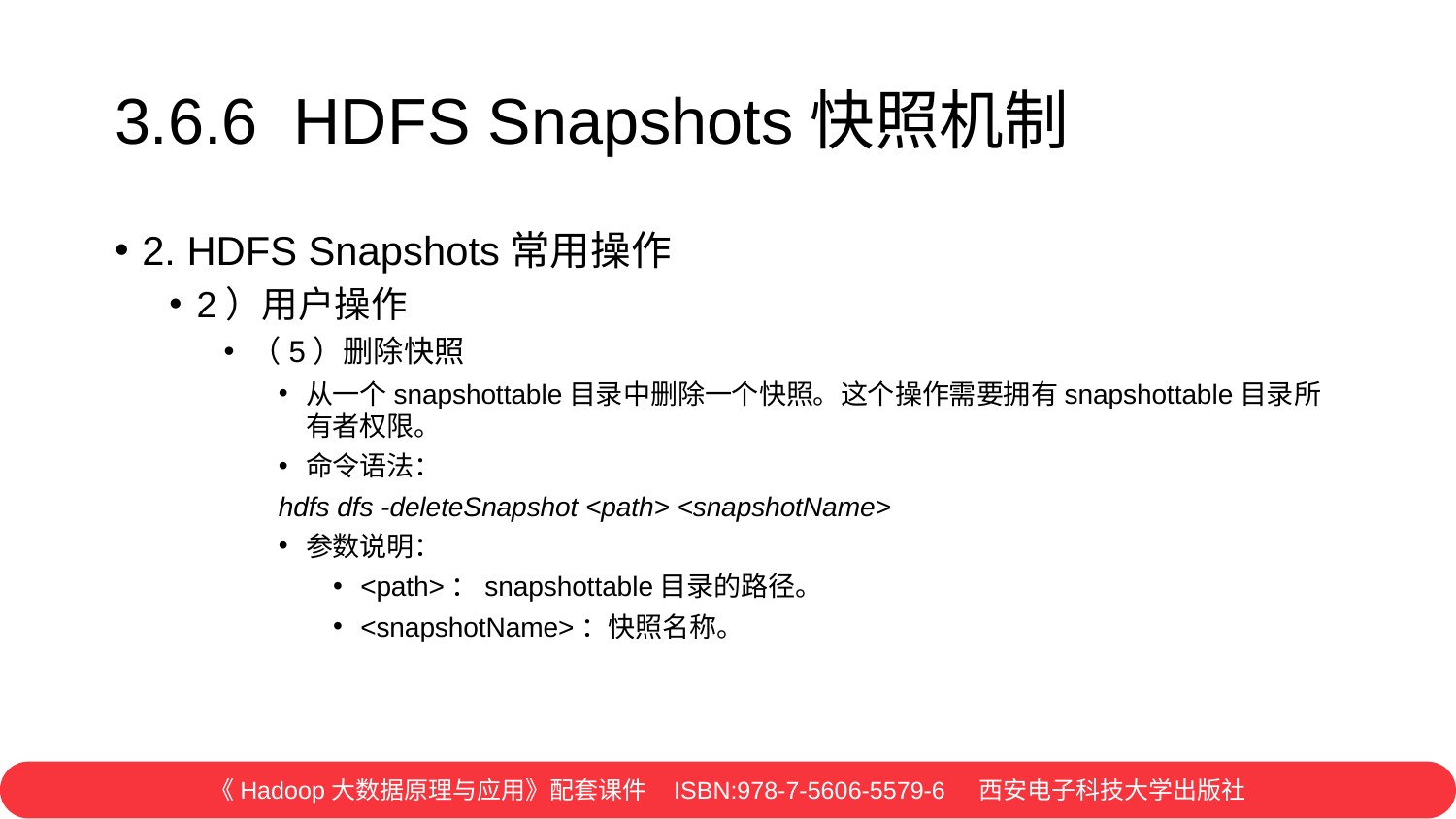

# 3.6.6  HDFS Snapshots快照机制
2. HDFS Snapshots常用操作
2）用户操作
（5）删除快照
从一个snapshottable目录中删除一个快照。这个操作需要拥有snapshottable目录所有者权限。
命令语法：
hdfs dfs -deleteSnapshot <path> <snapshotName>
参数说明：
<path>：snapshottable目录的路径。
<snapshotName>：快照名称。